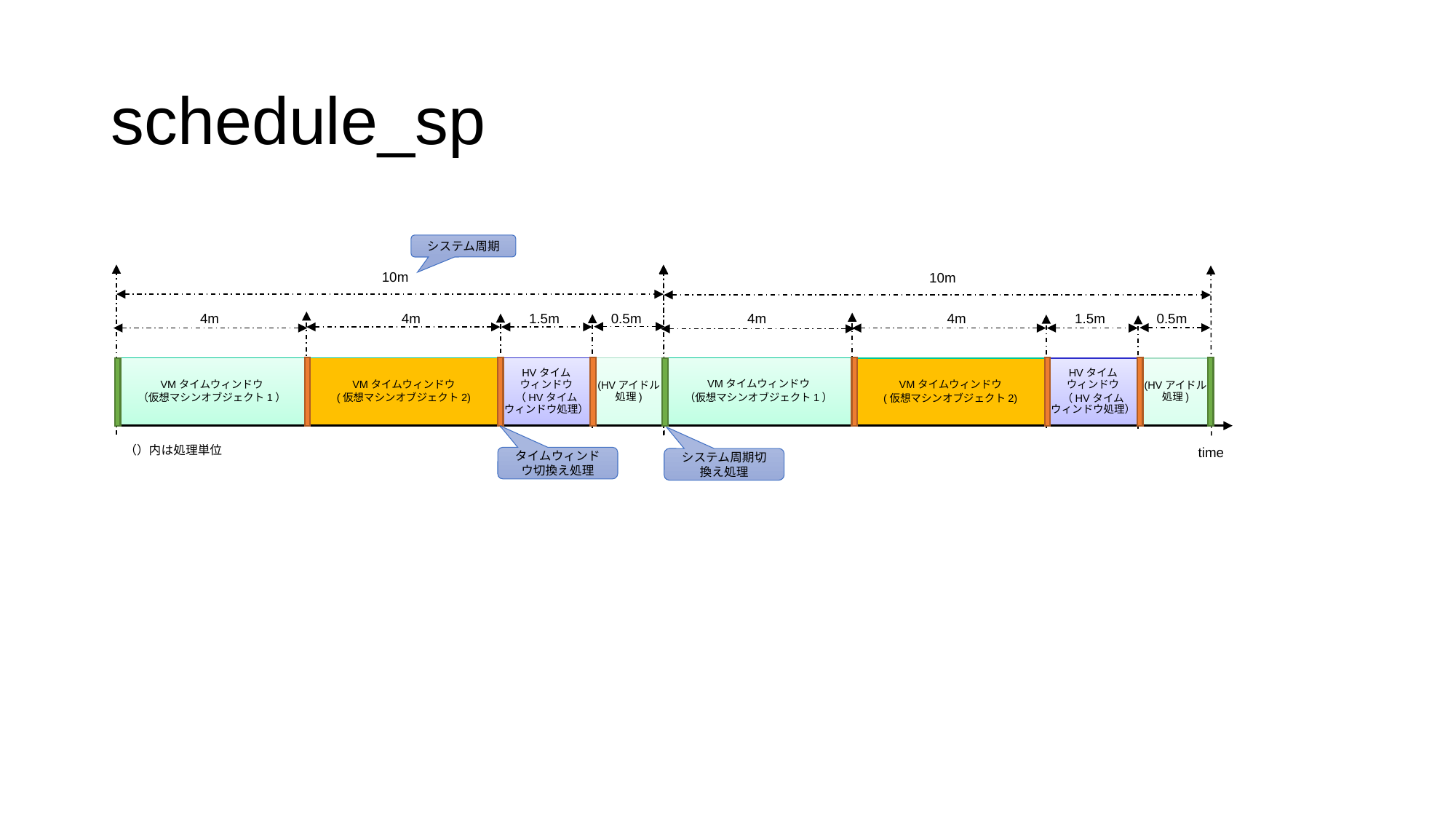

# schedule_sp
システム周期
10m
10m
4m
4m
1.5m
0.5m
4m
4m
1.5m
0.5m

VMタイムウィンドウ
（仮想マシンオブジェクト1）

VMタイムウィンドウ
（仮想マシンオブジェクト1）
VMタイムウィンドウ
(仮想マシンオブジェクト2)
HVタイム
ウィンドウ
（HVタイム
ウィンドウ処理）
(HVアイドル
処理)
VMタイムウィンドウ
(仮想マシンオブジェクト2)
HVタイム
ウィンドウ
（HVタイム
ウィンドウ処理）
(HVアイドル
処理)

（）内は処理単位
time
タイムウィンドウ切換え処理
システム周期切換え処理